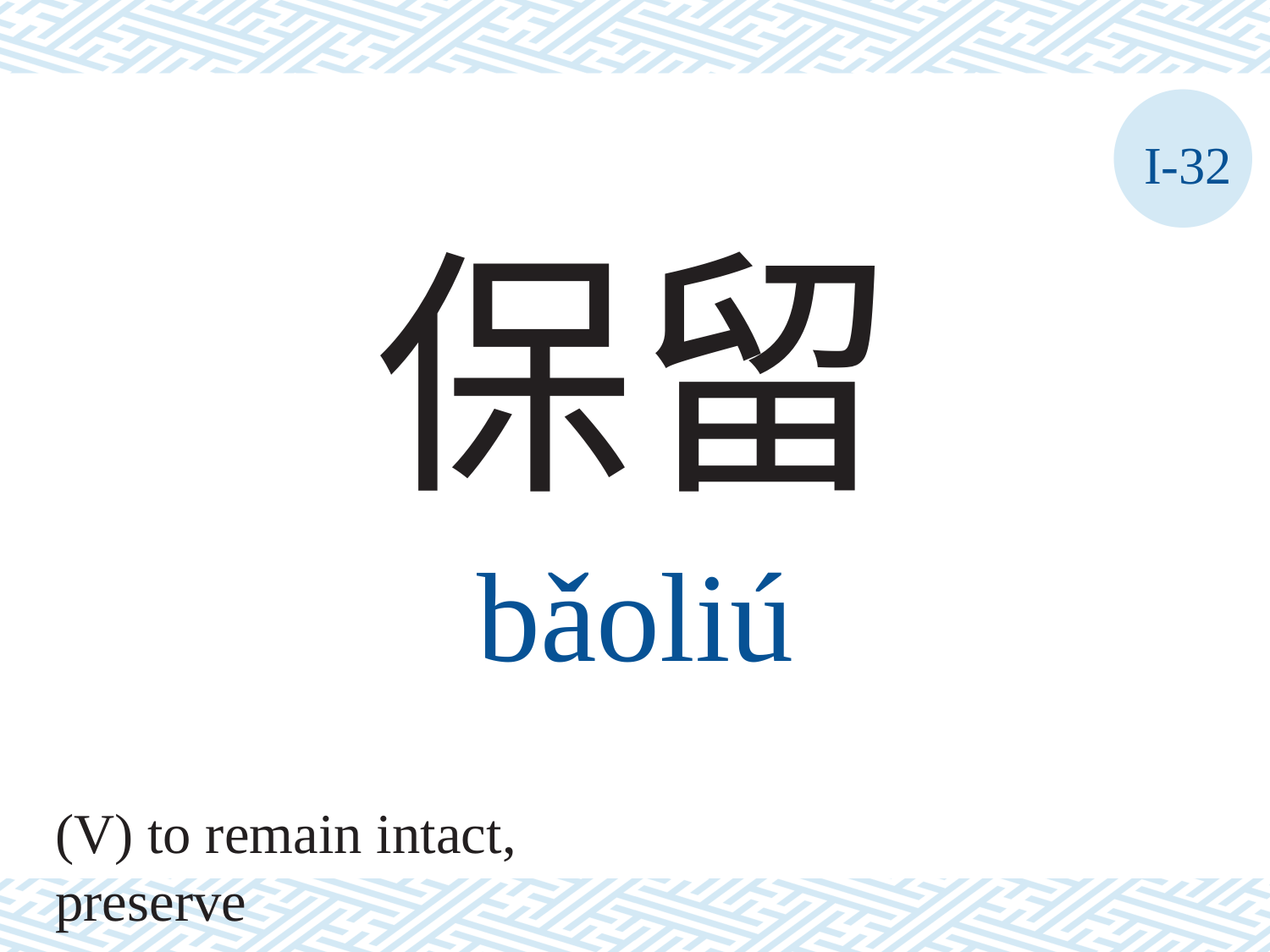

I-32
保留
bǎoliú
(V) to remain intact, preserve